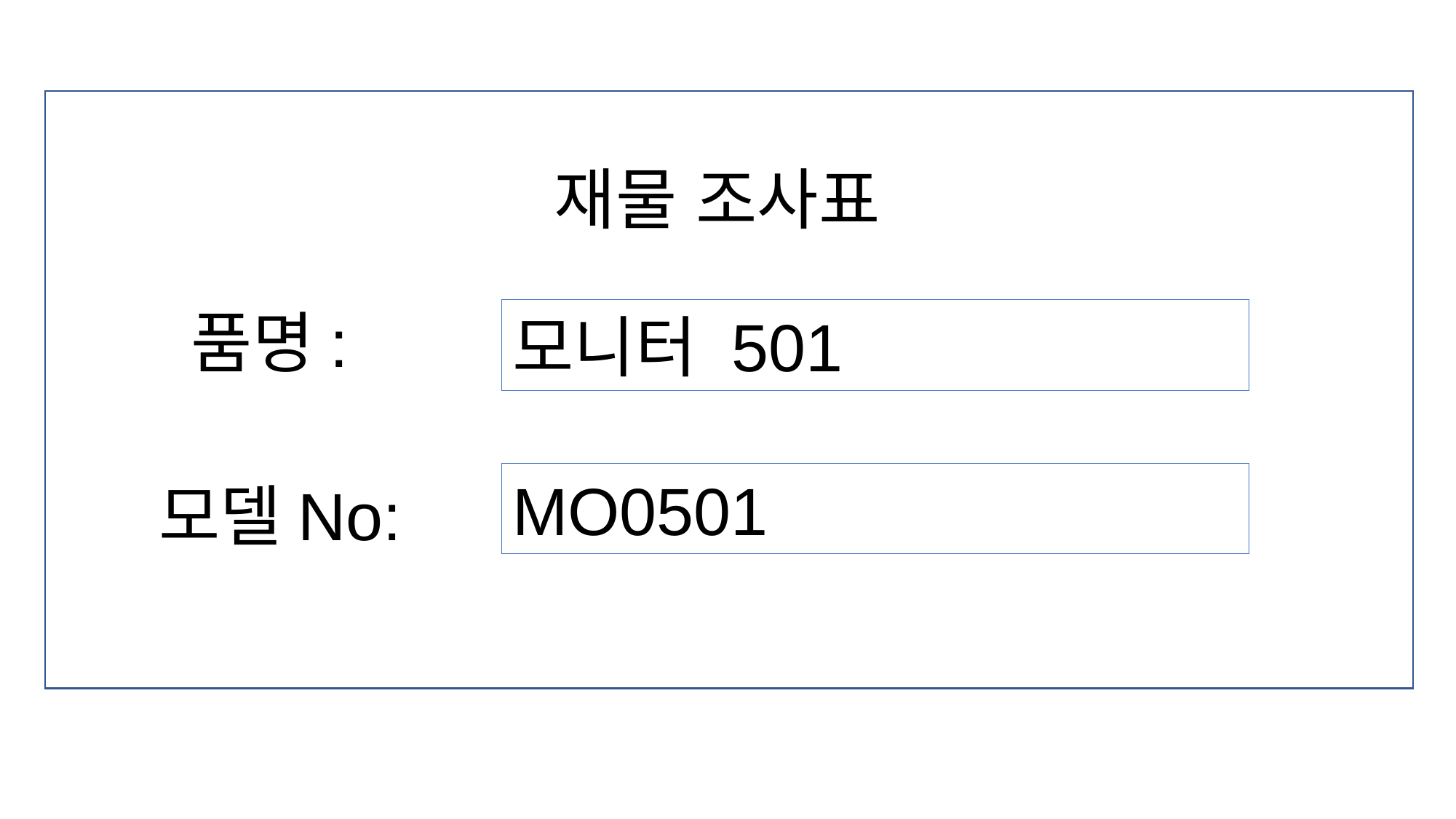

재물 조사표
품명:
모니터 501
MO0501
모델No: